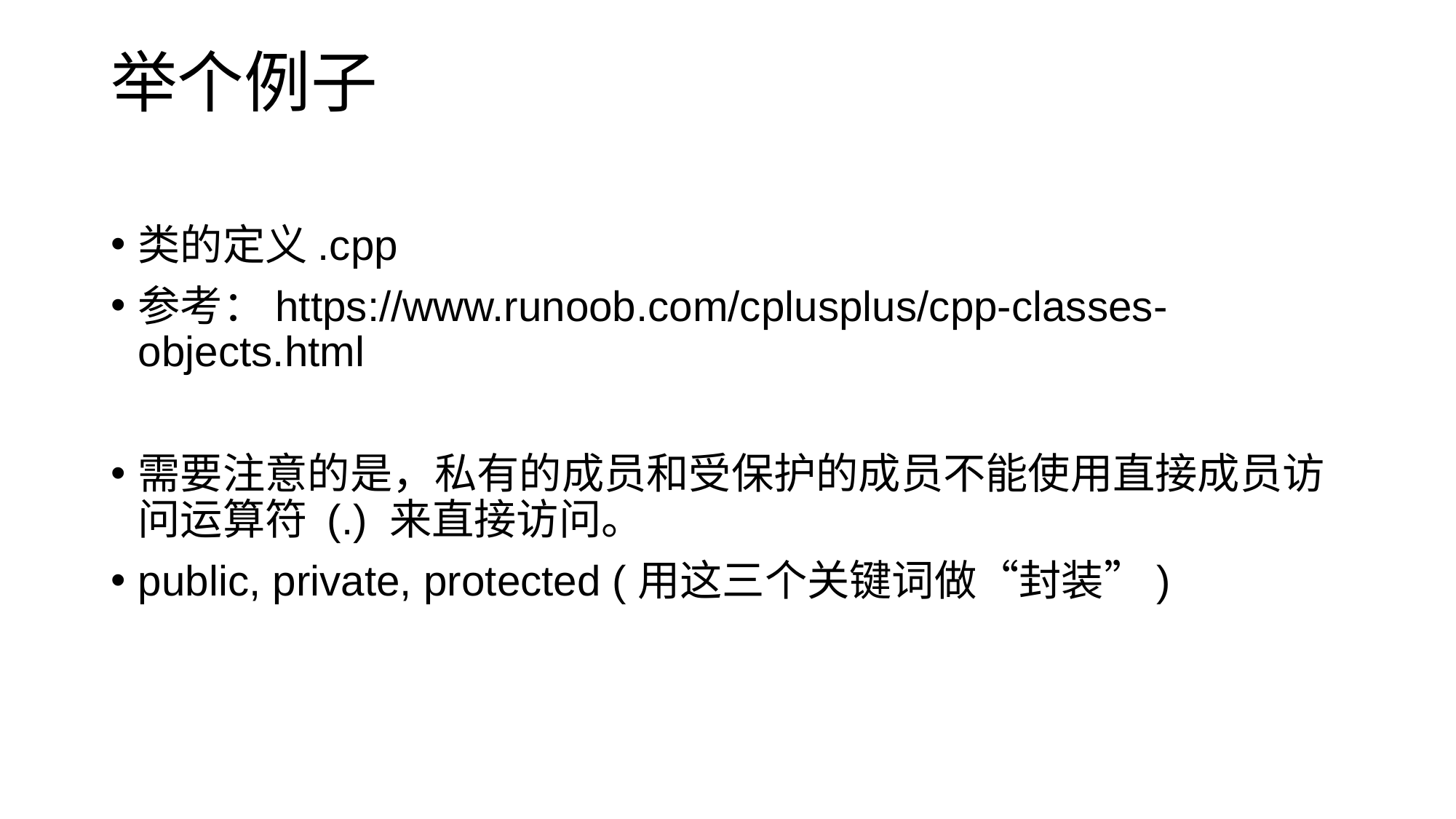

# 举个例子
类的定义.cpp
参考：https://www.runoob.com/cplusplus/cpp-classes-objects.html

需要注意的是，私有的成员和受保护的成员不能使用直接成员访问运算符 (.) 来直接访问。
public, private, protected (用这三个关键词做“封装”)